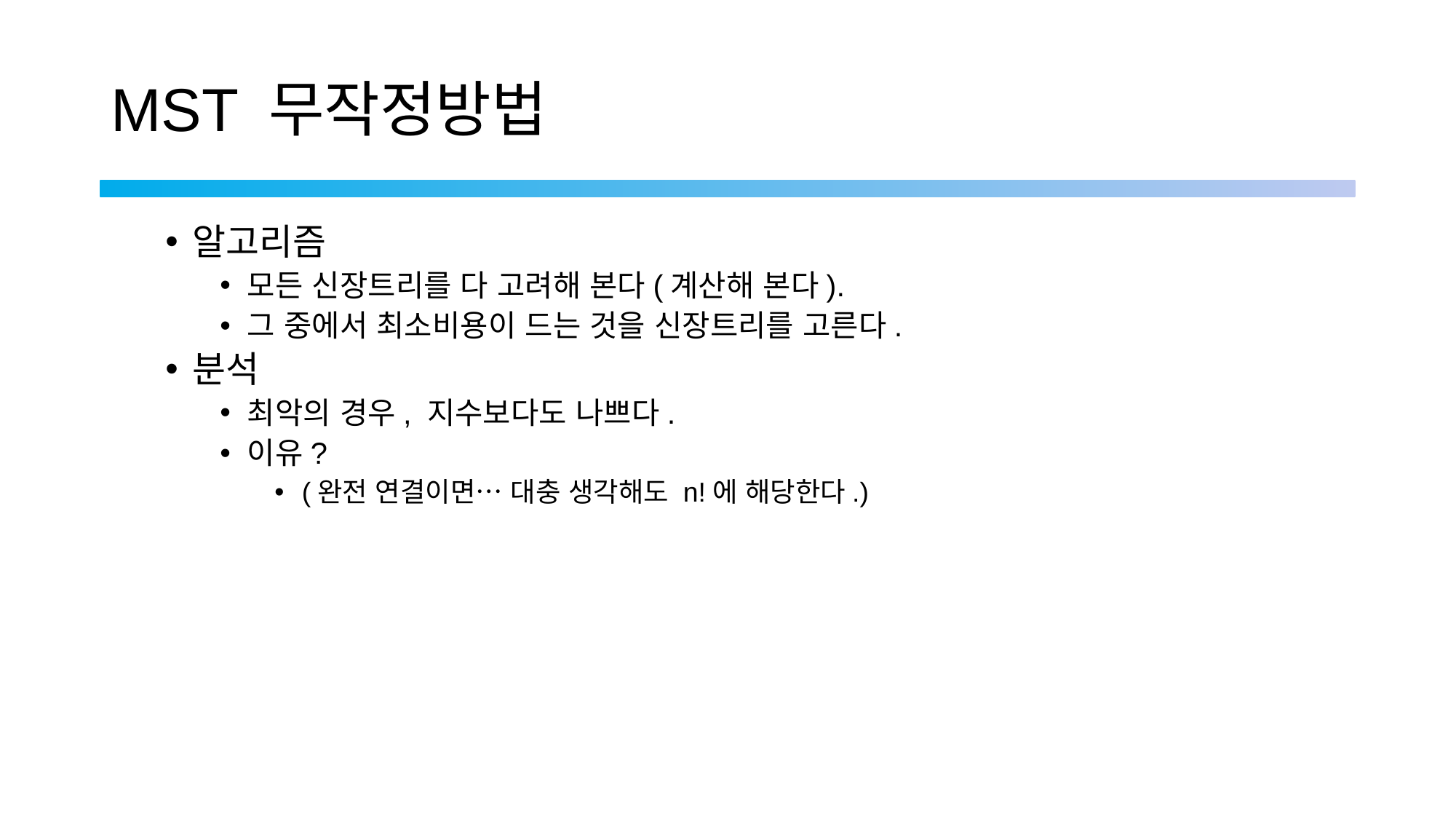

# MST 무작정방법
알고리즘
모든 신장트리를 다 고려해 본다(계산해 본다).
그 중에서 최소비용이 드는 것을 신장트리를 고른다.
분석
최악의 경우, 지수보다도 나쁘다.
이유?
(완전 연결이면… 대충 생각해도 n!에 해당한다.)